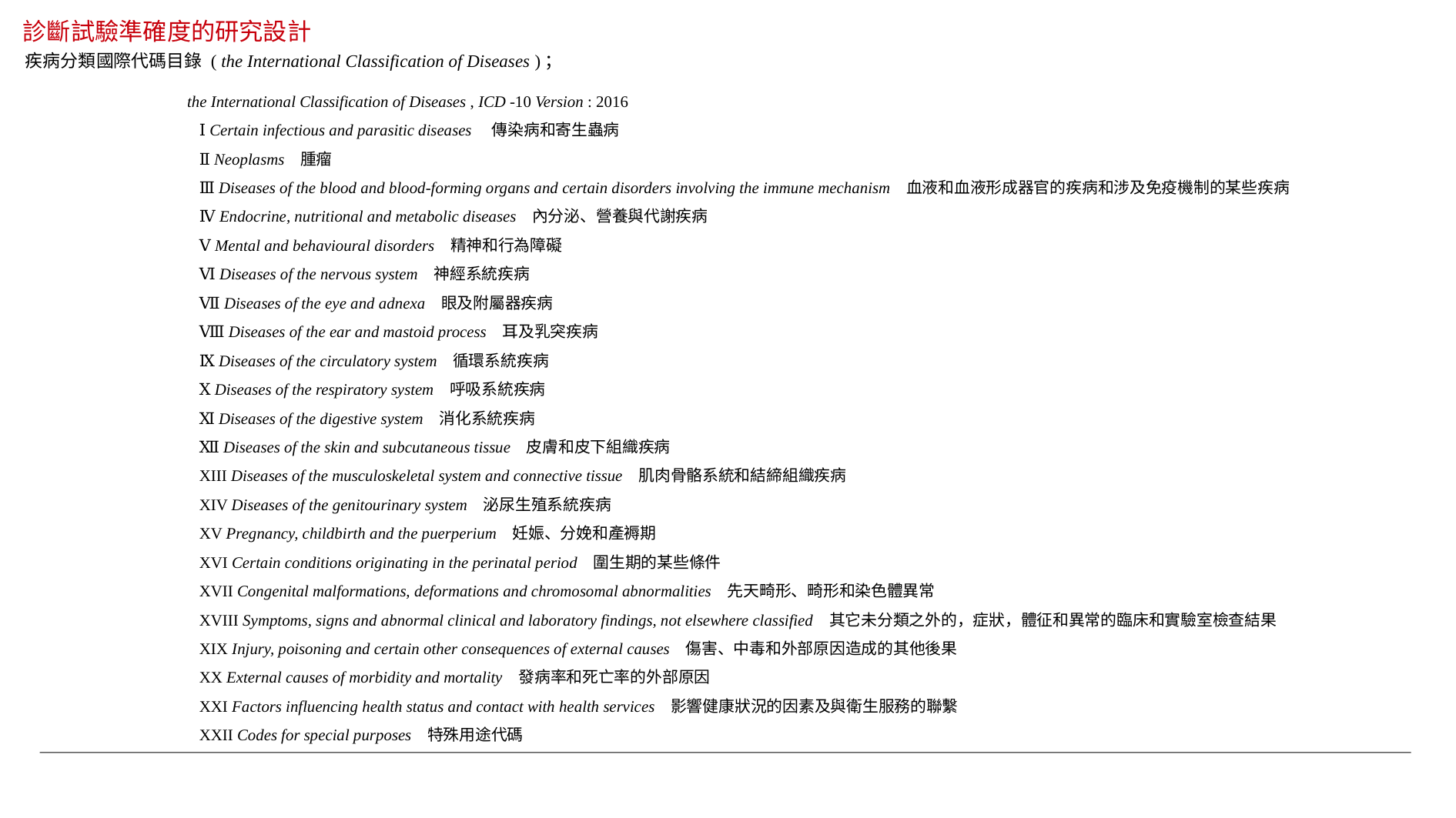

診斷試驗準確度的研究設計
疾病分類國際代碼目錄 ( the International Classification of Diseases )；
the International Classification of Diseases , ICD -10 Version : 2016
   Ⅰ Certain infectious and parasitic diseases    傳染病和寄生蟲病
   Ⅱ Neoplasms   腫瘤
   Ⅲ Diseases of the blood and blood-forming organs and certain disorders involving the immune mechanism   血液和血液形成器官的疾病和涉及免疫機制的某些疾病
   Ⅳ Endocrine, nutritional and metabolic diseases   內分泌、營養與代謝疾病
   Ⅴ Mental and behavioural disorders   精神和行為障礙
   Ⅵ Diseases of the nervous system   神經系統疾病
   Ⅶ Diseases of the eye and adnexa   眼及附屬器疾病
   Ⅷ Diseases of the ear and mastoid process   耳及乳突疾病
   Ⅸ Diseases of the circulatory system   循環系統疾病
   Ⅹ Diseases of the respiratory system   呼吸系統疾病
   Ⅺ Diseases of the digestive system   消化系統疾病
   Ⅻ Diseases of the skin and subcutaneous tissue   皮膚和皮下組織疾病
   XIII Diseases of the musculoskeletal system and connective tissue   肌肉骨骼系統和結締組織疾病
   XIV Diseases of the genitourinary system   泌尿生殖系統疾病
   XV Pregnancy, childbirth and the puerperium   妊娠、分娩和產褥期
   XVI Certain conditions originating in the perinatal period   圍生期的某些條件
   XVII Congenital malformations, deformations and chromosomal abnormalities   先天畸形、畸形和染色體異常
   XVIII Symptoms, signs and abnormal clinical and laboratory findings, not elsewhere classified   其它未分類之外的，症狀，體征和異常的臨床和實驗室檢查結果
   XIX Injury, poisoning and certain other consequences of external causes   傷害、中毒和外部原因造成的其他後果
   XX External causes of morbidity and mortality   發病率和死亡率的外部原因
   XXI Factors influencing health status and contact with health services   影響健康狀況的因素及與衛生服務的聯繫
   XXII Codes for special purposes   特殊用途代碼